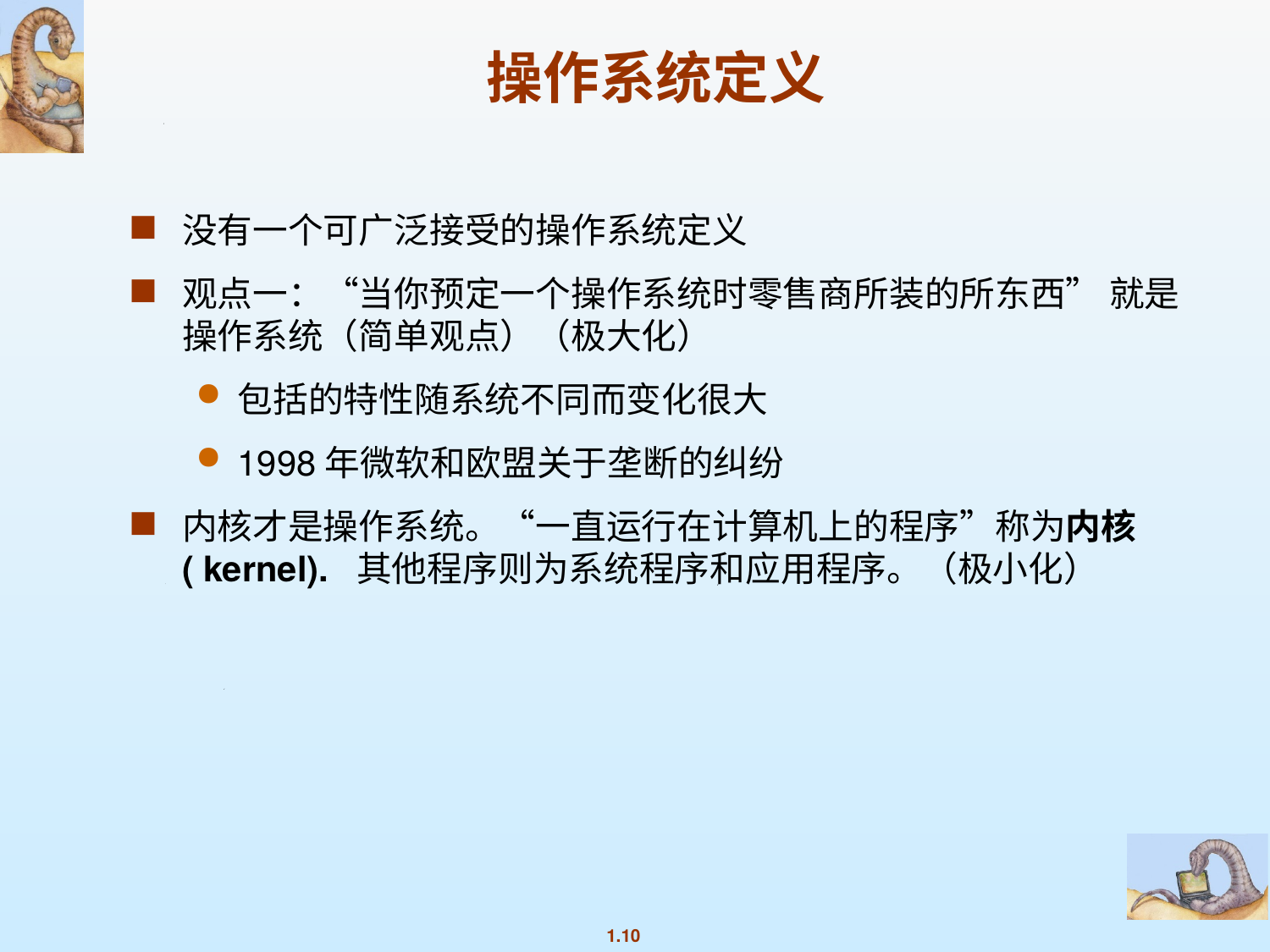

# 操作系统定义
没有一个可广泛接受的操作系统定义
观点一：“当你预定一个操作系统时零售商所装的所东西” 就是操作系统（简单观点）（极大化）
包括的特性随系统不同而变化很大
1998年微软和欧盟关于垄断的纠纷
内核才是操作系统。“一直运行在计算机上的程序”称为内核 ( kernel).  其他程序则为系统程序和应用程序。（极小化）